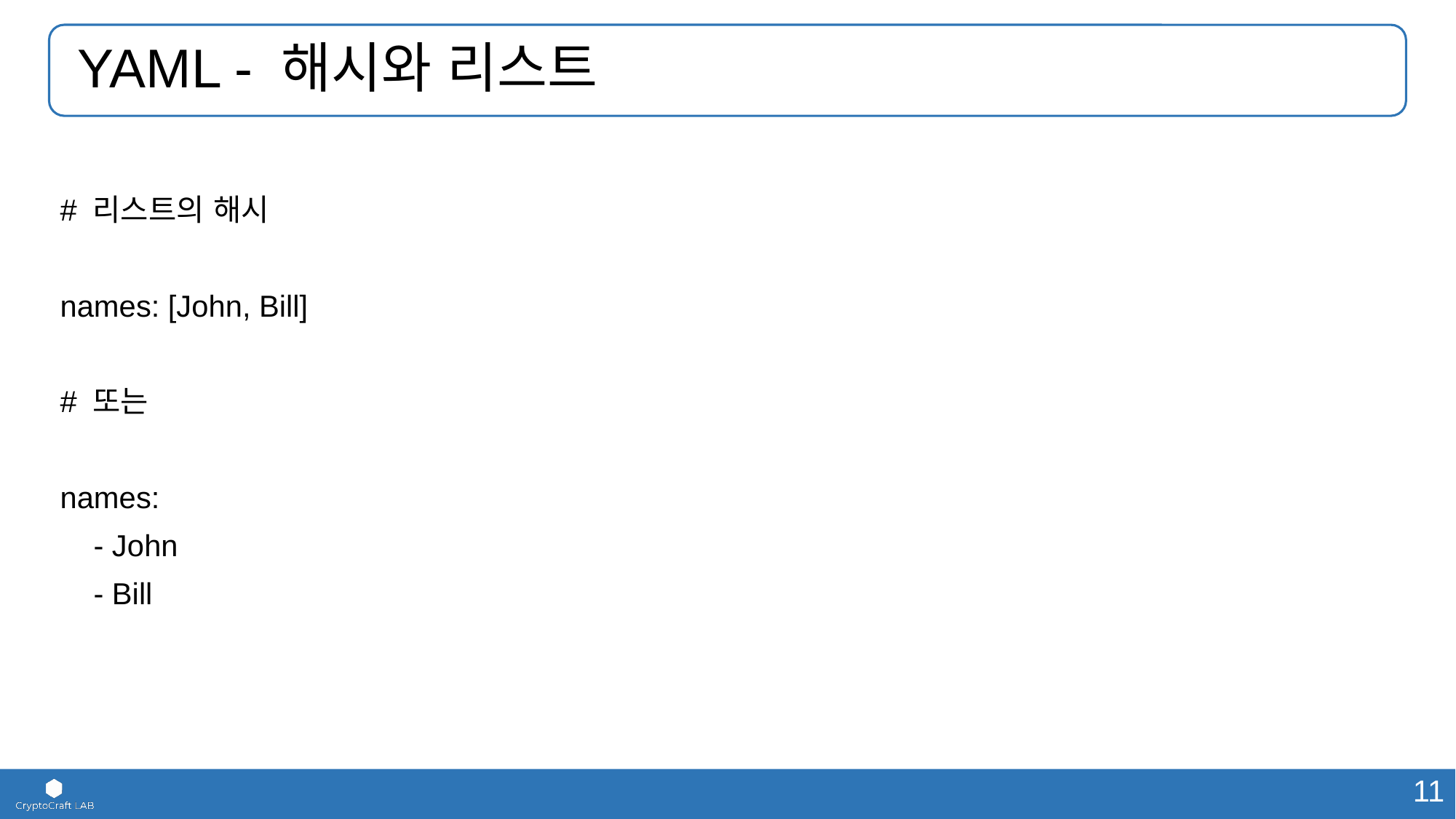

# YAML - 해시와 리스트

# 리스트의 해시

names: [John, Bill]

# 또는

names:
    - John
    - Bill